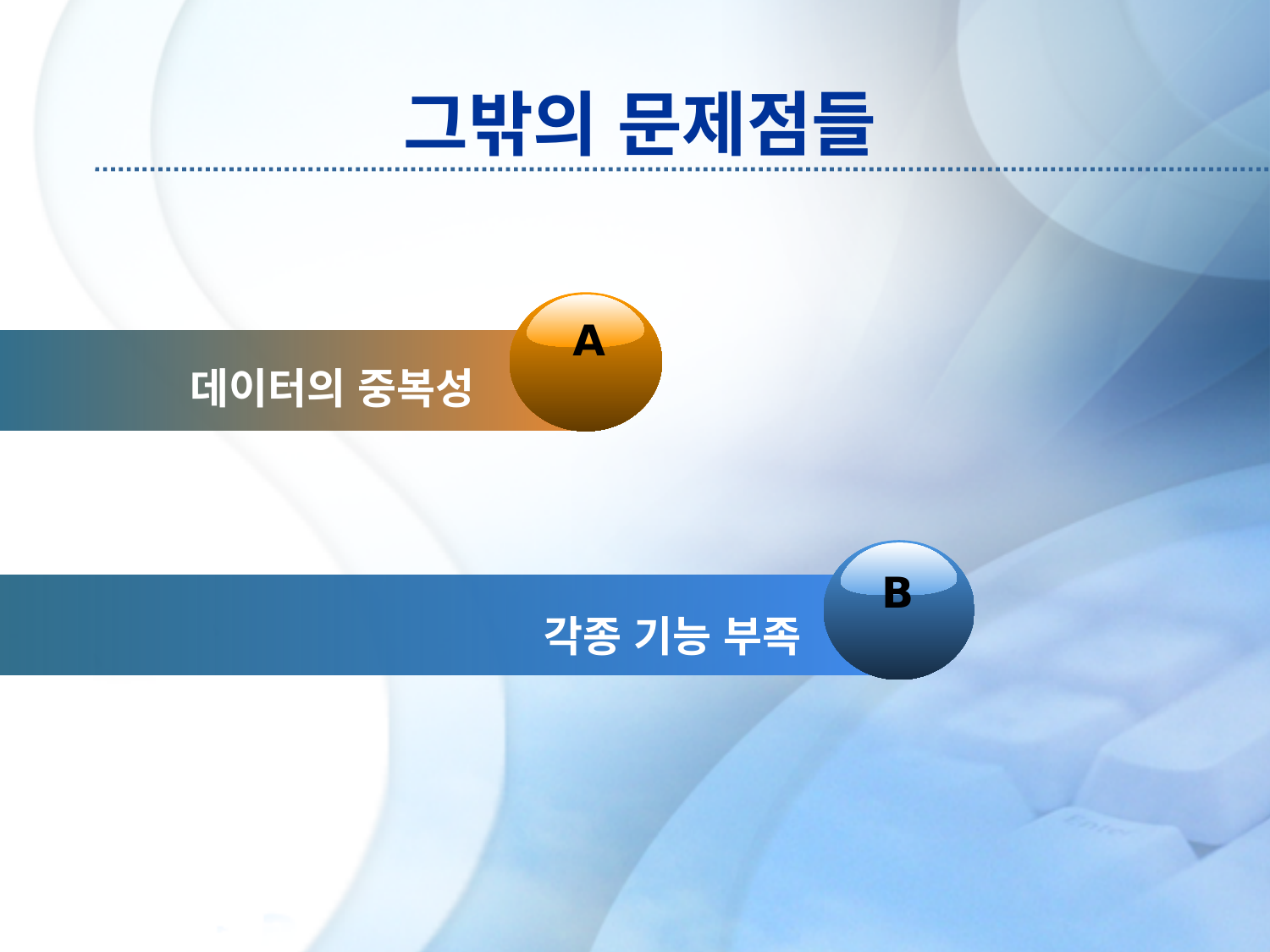

# 그밖의 문제점들

A

데이터의 중복성

B

각종 기능 부족